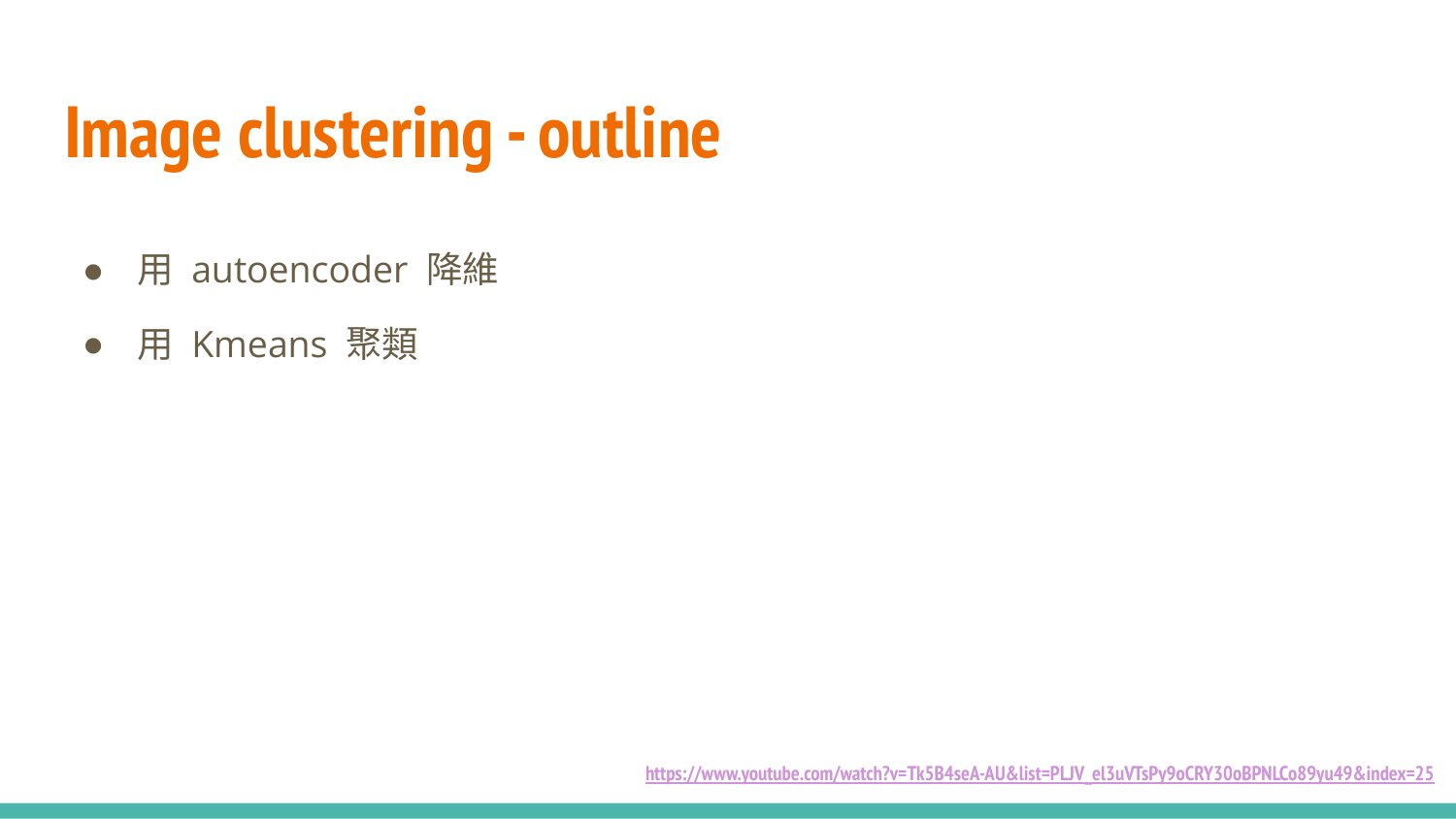

# Image clustering - outline
用 autoencoder 降維
用 Kmeans 聚類
https://www.youtube.com/watch?v=Tk5B4seA-AU&list=PLJV_el3uVTsPy9oCRY30oBPNLCo89yu49&index=25